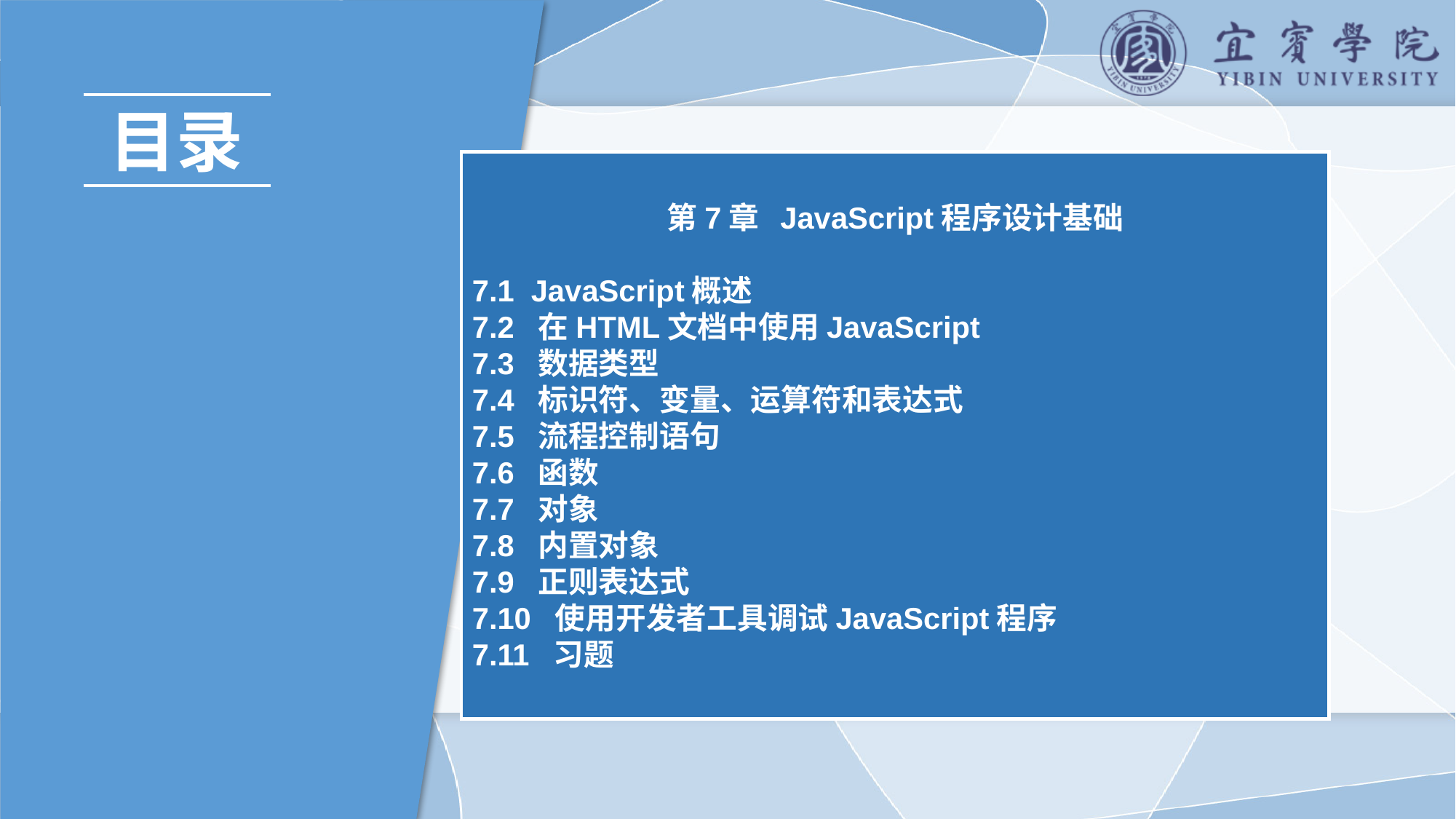

目录
第7章  JavaScript程序设计基础

7.1  JavaScript概述
7.2  在HTML文档中使用JavaScript
7.3  数据类型
7.4  标识符、变量、运算符和表达式
7.5  流程控制语句
7.6  函数
7.7  对象
7.8  内置对象
7.9  正则表达式
7.10  使用开发者工具调试JavaScript程序
7.11  习题